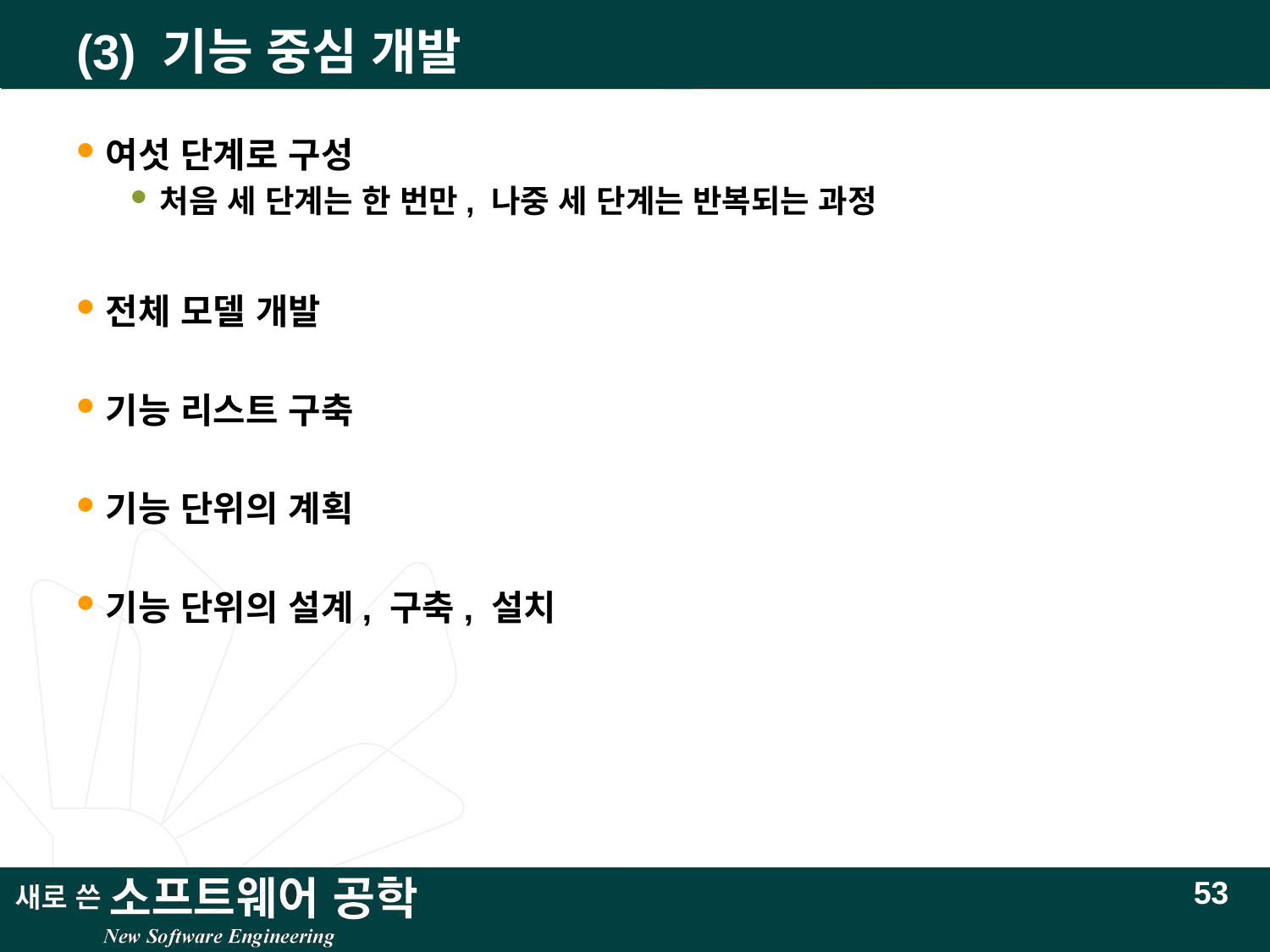

# (3) 기능 중심 개발
여섯 단계로 구성
처음 세 단계는 한 번만, 나중 세 단계는 반복되는 과정

전체 모델 개발

기능 리스트 구축

기능 단위의 계획

기능 단위의 설계, 구축, 설치